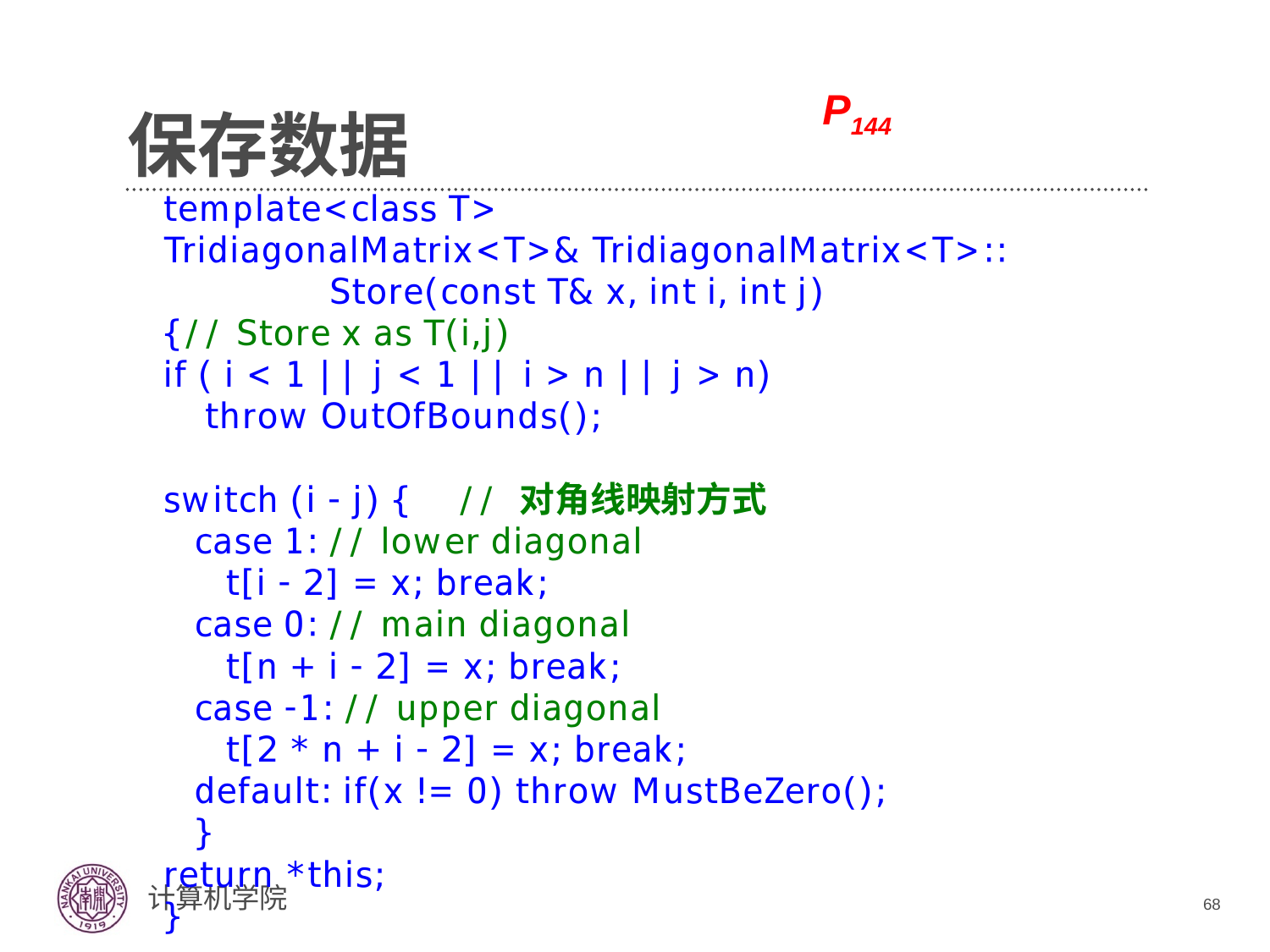

# 保存数据
P144
template<class T>
TridiagonalMatrix<T>& TridiagonalMatrix<T>::
                Store(const T& x, int i, int j)
{// Store x as T(i,j)
if ( i < 1 || j < 1 || i > n || j > n)
    throw OutOfBounds();

switch (i - j) {	 // 对角线映射方式
   case 1: // lower diagonal
      t[i - 2] = x; break;
   case 0: // main diagonal
      t[n + i - 2] = x; break;
   case -1: // upper diagonal
      t[2 * n + i - 2] = x; break;
   default: if(x != 0) throw MustBeZero();
   }
return *this;
}
68